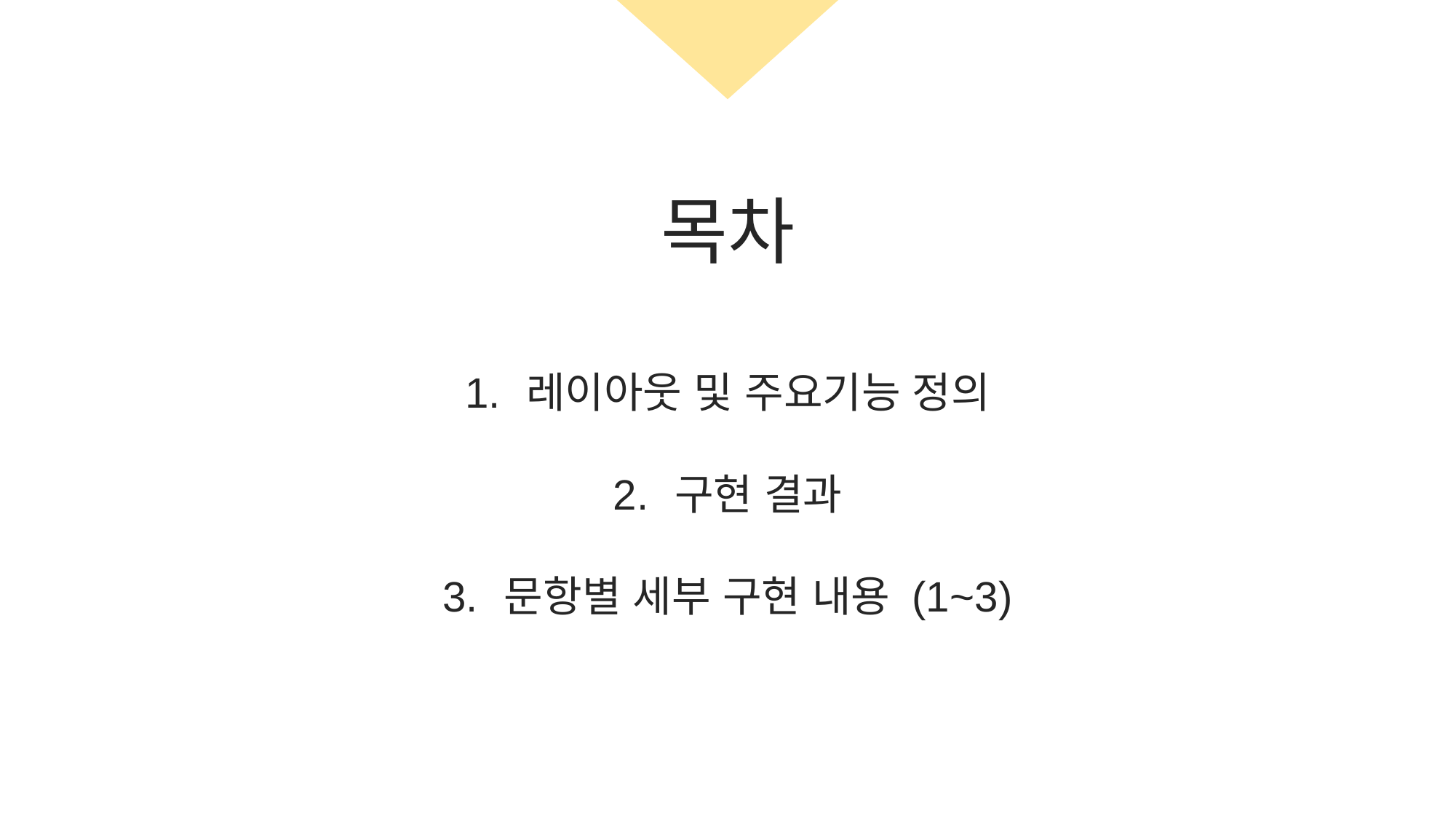

목차
레이아웃 및 주요기능 정의

구현 결과

문항별 세부 구현 내용 (1~3)